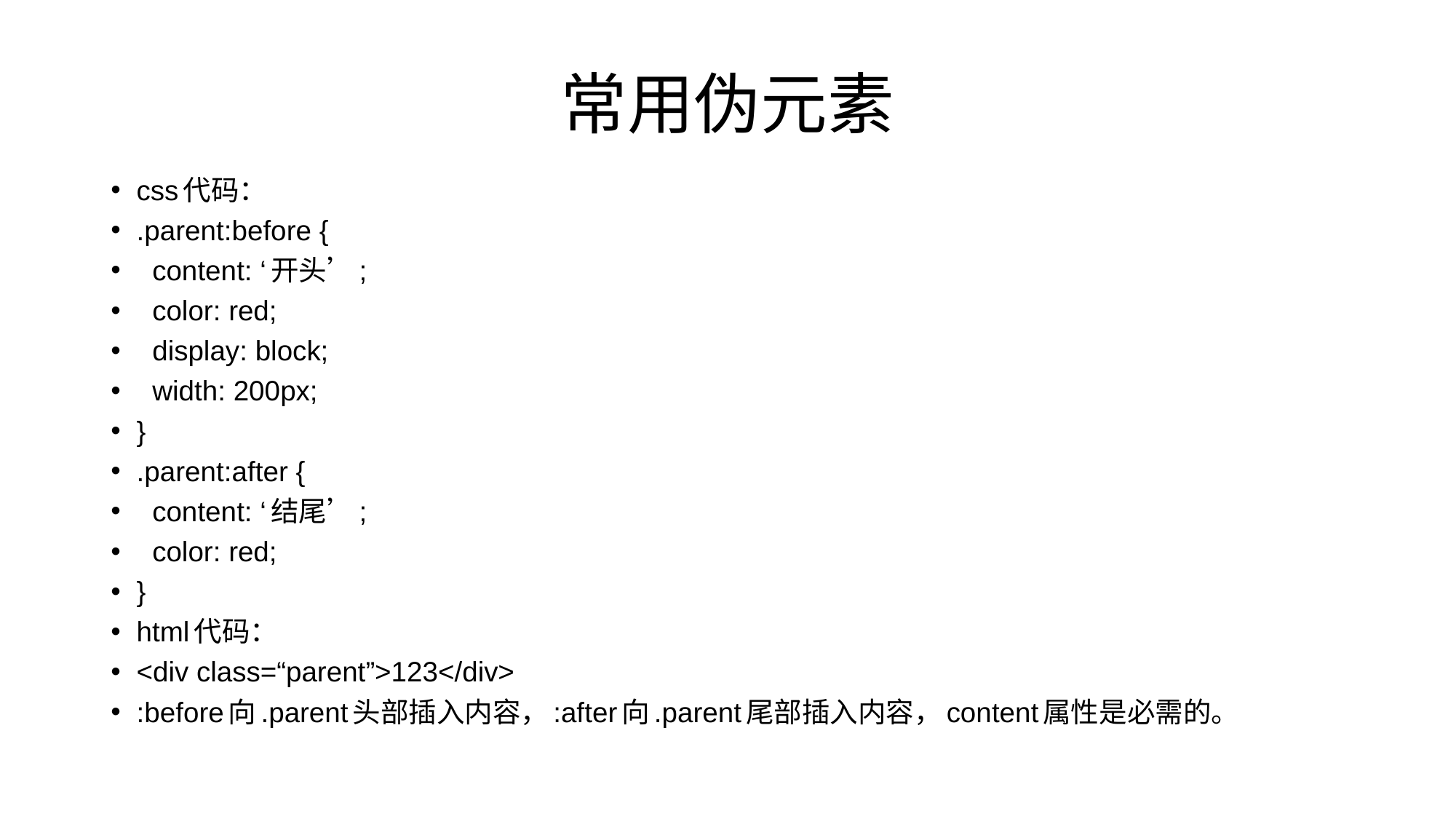

# 常用伪元素
css代码：
.parent:before {
  content: ‘开头’;
  color: red;
  display: block;
  width: 200px;
}
.parent:after {
  content: ‘结尾’;
  color: red;
}
html代码：
<div class=“parent”>123</div>
:before向.parent头部插入内容，:after向.parent尾部插入内容，content属性是必需的。